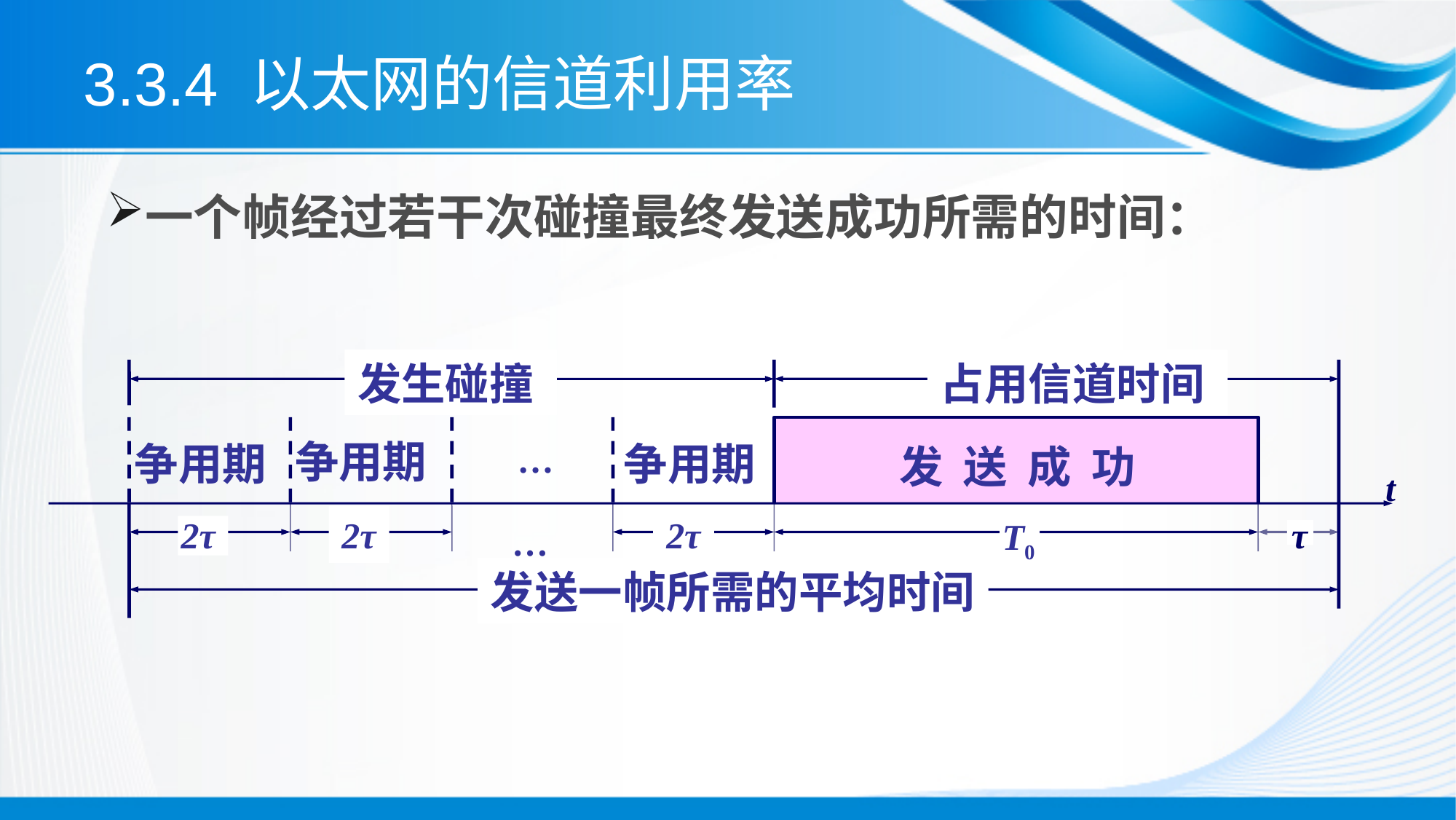

# 3.3.4 以太网的信道利用率
一个帧经过若干次碰撞最终发送成功所需的时间：

发生碰撞
占用信道时间

争用期
争用期
争用期
…
发  送  成  功
t

2τ
2τ
2τ
  τ
T0

…

发送一帧所需的平均时间